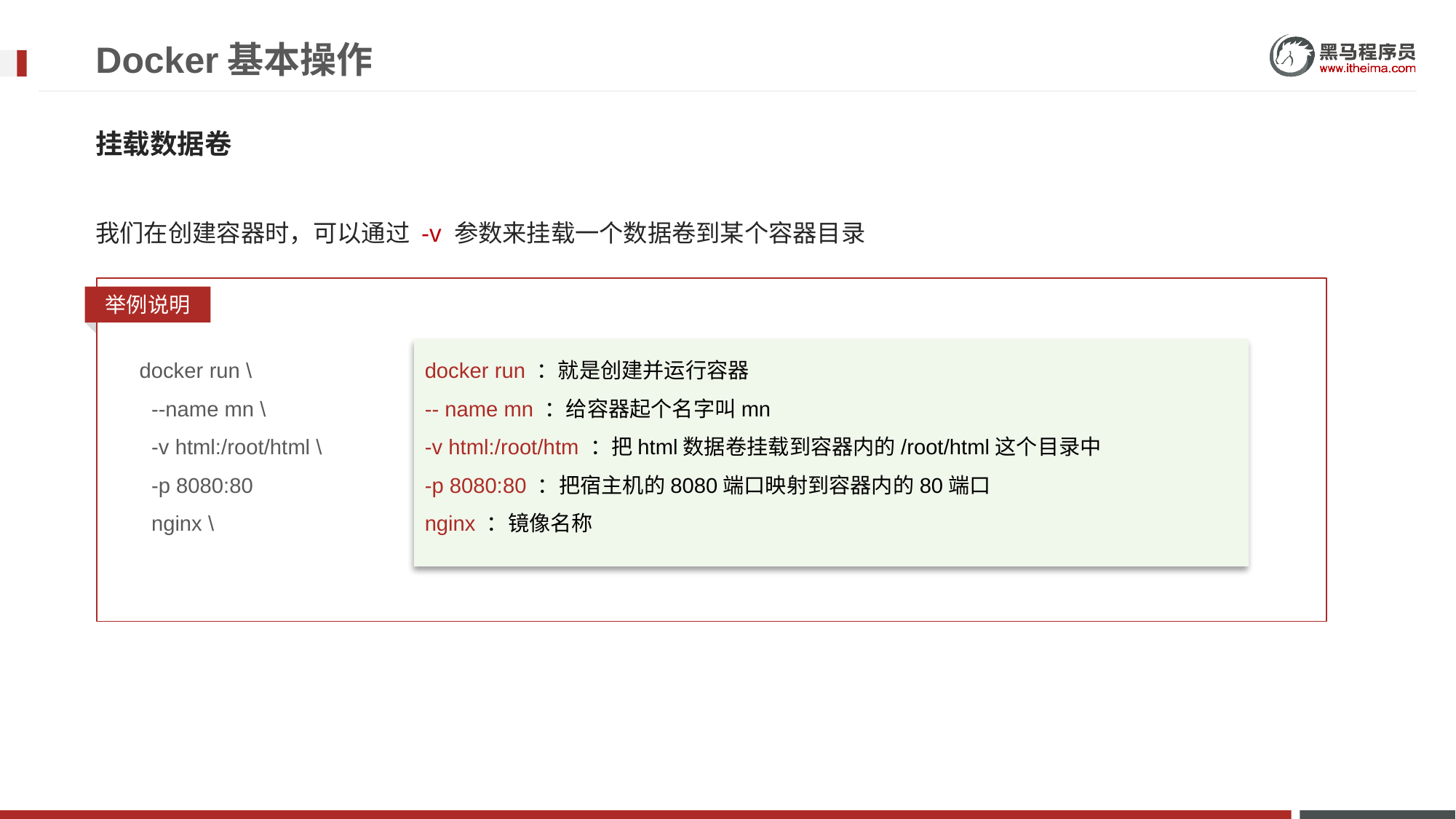

# Docker基本操作
挂载数据卷
我们在创建容器时，可以通过 -v 参数来挂载一个数据卷到某个容器目录

举例说明

docker run \
  --name mn \
  -v html:/root/html \
  -p 8080:80
  nginx \
docker run ：就是创建并运行容器
-- name mn ：给容器起个名字叫mn
-v html:/root/htm ：把html数据卷挂载到容器内的/root/html这个目录中
-p 8080:80 ：把宿主机的8080端口映射到容器内的80端口
nginx ：镜像名称